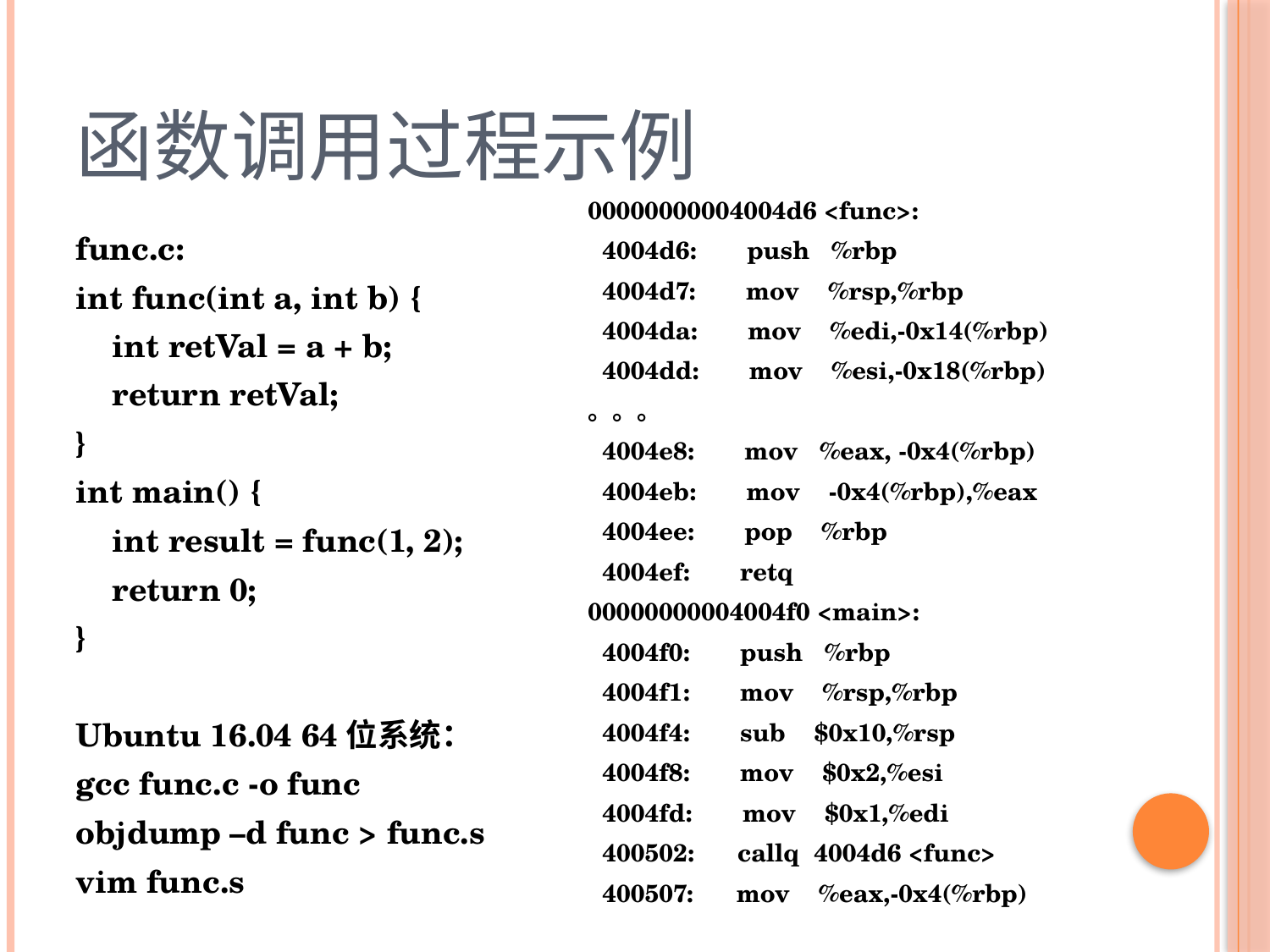

# 函数调用过程示例
00000000004004d6 <func>:
  4004d6:       push   %rbp
  4004d7:       mov    %rsp,%rbp
  4004da:       mov    %edi,-0x14(%rbp)
  4004dd:       mov    %esi,-0x18(%rbp)
。。。
  4004e8:       mov   %eax, -0x4(%rbp)
  4004eb:       mov    -0x4(%rbp),%eax
  4004ee:       pop    %rbp
  4004ef:       retq
00000000004004f0 <main>:
  4004f0:       push   %rbp
  4004f1:       mov    %rsp,%rbp
  4004f4:       sub    $0x10,%rsp
  4004f8:       mov    $0x2,%esi
  4004fd:       mov    $0x1,%edi
  400502:      callq  4004d6 <func>
  400507:      mov    %eax,-0x4(%rbp)
func.c:
int func(int a, int b) {
    int retVal = a + b;
    return retVal;
}
int main() {
    int result = func(1, 2);
    return 0;
}

Ubuntu 16.04 64位系统：
gcc func.c -o func
objdump –d func > func.s
vim func.s